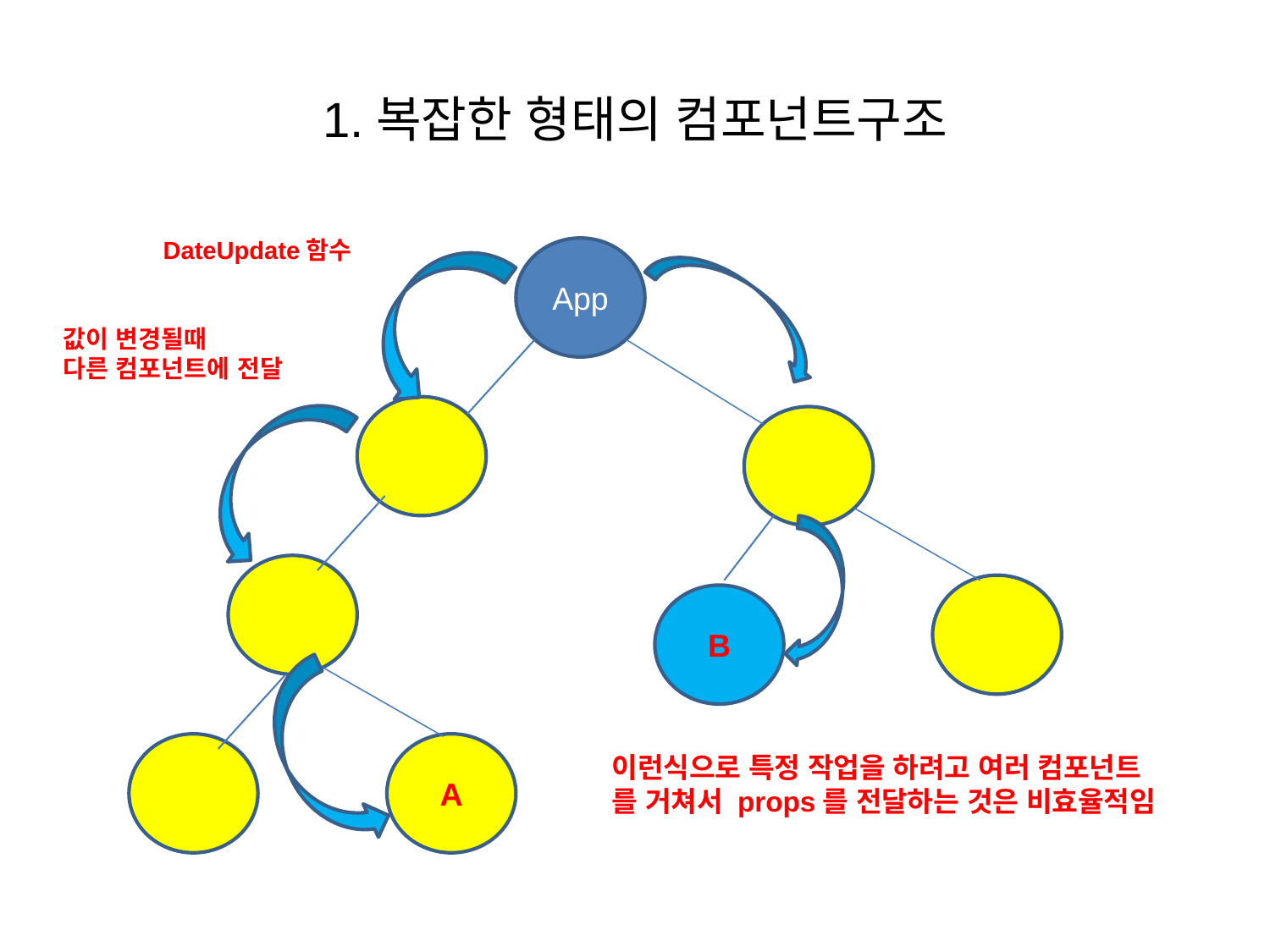

# 1.복잡한 형태의 컴포넌트구조

DateUpdate함수
App

값이 변경될때
다른 컴포넌트에 전달

B

A
이런식으로 특정 작업을 하려고 여러 컴포넌트
를 거쳐서 props를 전달하는 것은 비효율적임